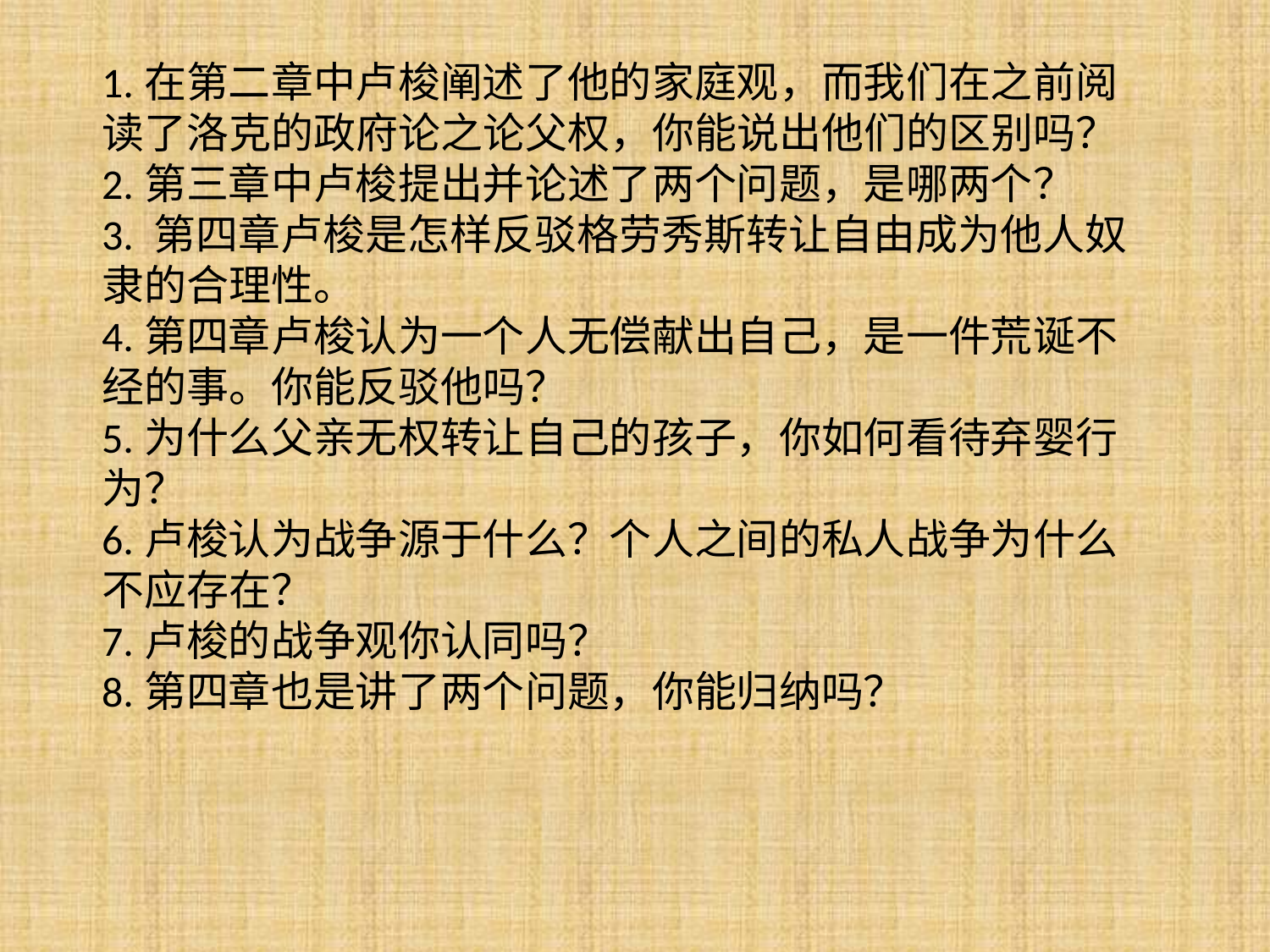

1.在第二章中卢梭阐述了他的家庭观，而我们在之前阅读了洛克的政府论之论父权，你能说出他们的区别吗？
2.第三章中卢梭提出并论述了两个问题，是哪两个？
3. 第四章卢梭是怎样反驳格劳秀斯转让自由成为他人奴隶的合理性。
4.第四章卢梭认为一个人无偿献出自己，是一件荒诞不经的事。你能反驳他吗？
5.为什么父亲无权转让自己的孩子，你如何看待弃婴行为？
6.卢梭认为战争源于什么？个人之间的私人战争为什么不应存在？
7.卢梭的战争观你认同吗？
8.第四章也是讲了两个问题，你能归纳吗？